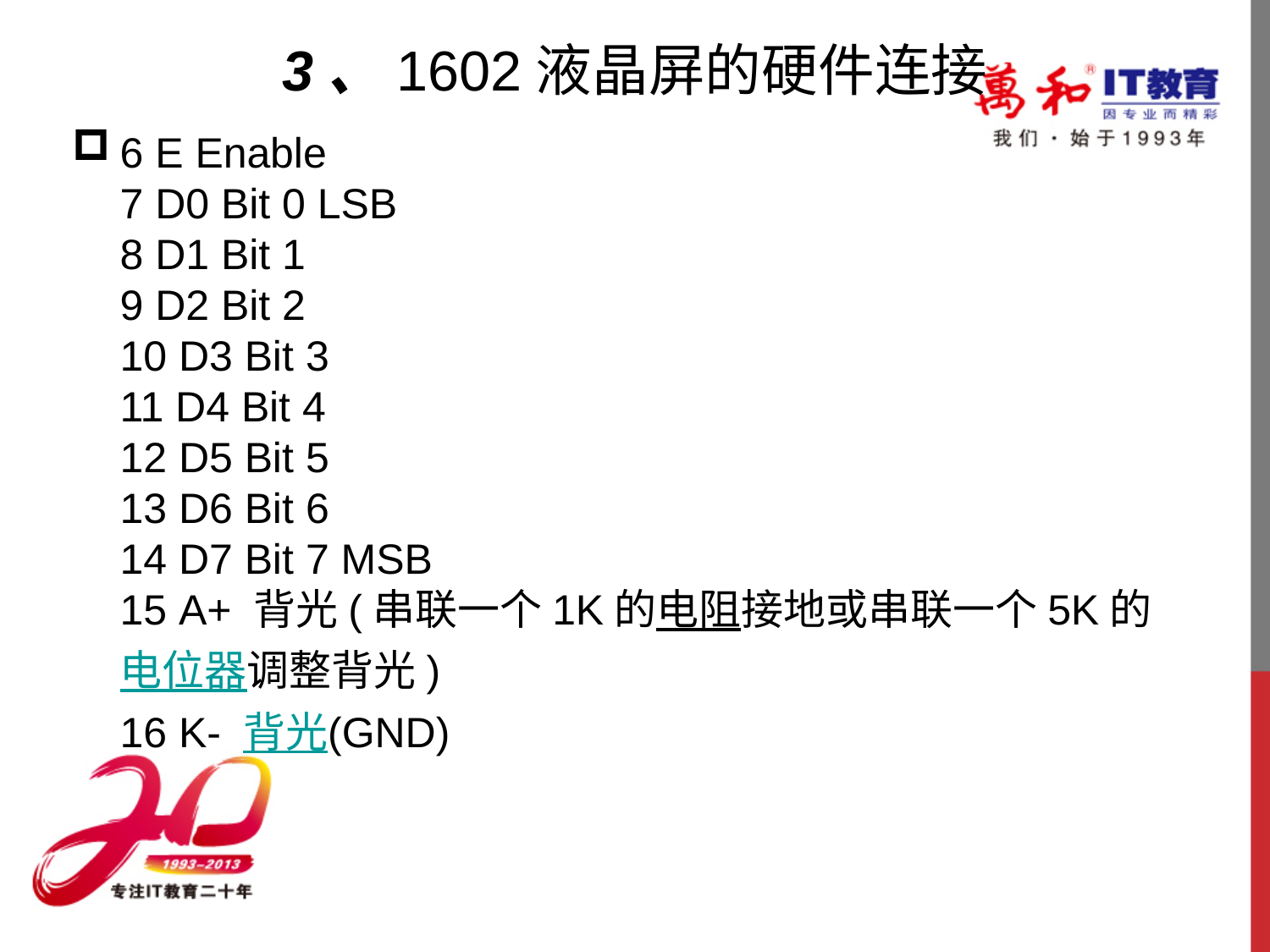

# 3、1602液晶屏的硬件连接
6 E Enable
7 D0 Bit 0 LSB
8 D1 Bit 1
9 D2 Bit 2
10 D3 Bit 3
11 D4 Bit 4
12 D5 Bit 5
13 D6 Bit 6
14 D7 Bit 7 MSB
15 A+ 背光(串联一个1K的电阻接地或串联一个5K的电位器调整背光)
16 K- 背光(GND)